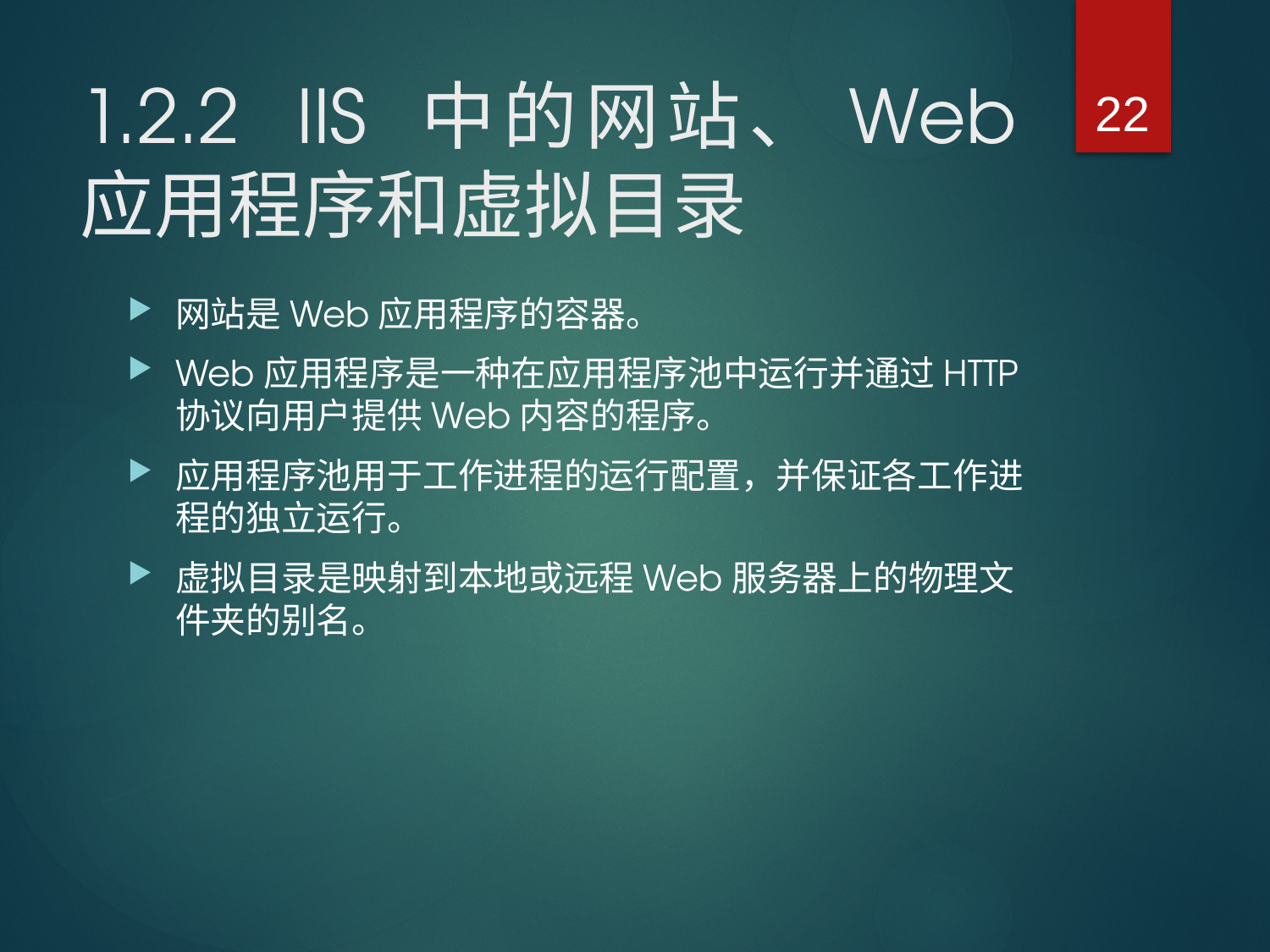

22
# 1.2.2  IIS 中的网站、Web应用程序和虚拟目录
网站是Web应用程序的容器。
Web应用程序是一种在应用程序池中运行并通过HTTP协议向用户提供Web内容的程序。
应用程序池用于工作进程的运行配置，并保证各工作进程的独立运行。
虚拟目录是映射到本地或远程Web服务器上的物理文件夹的别名。